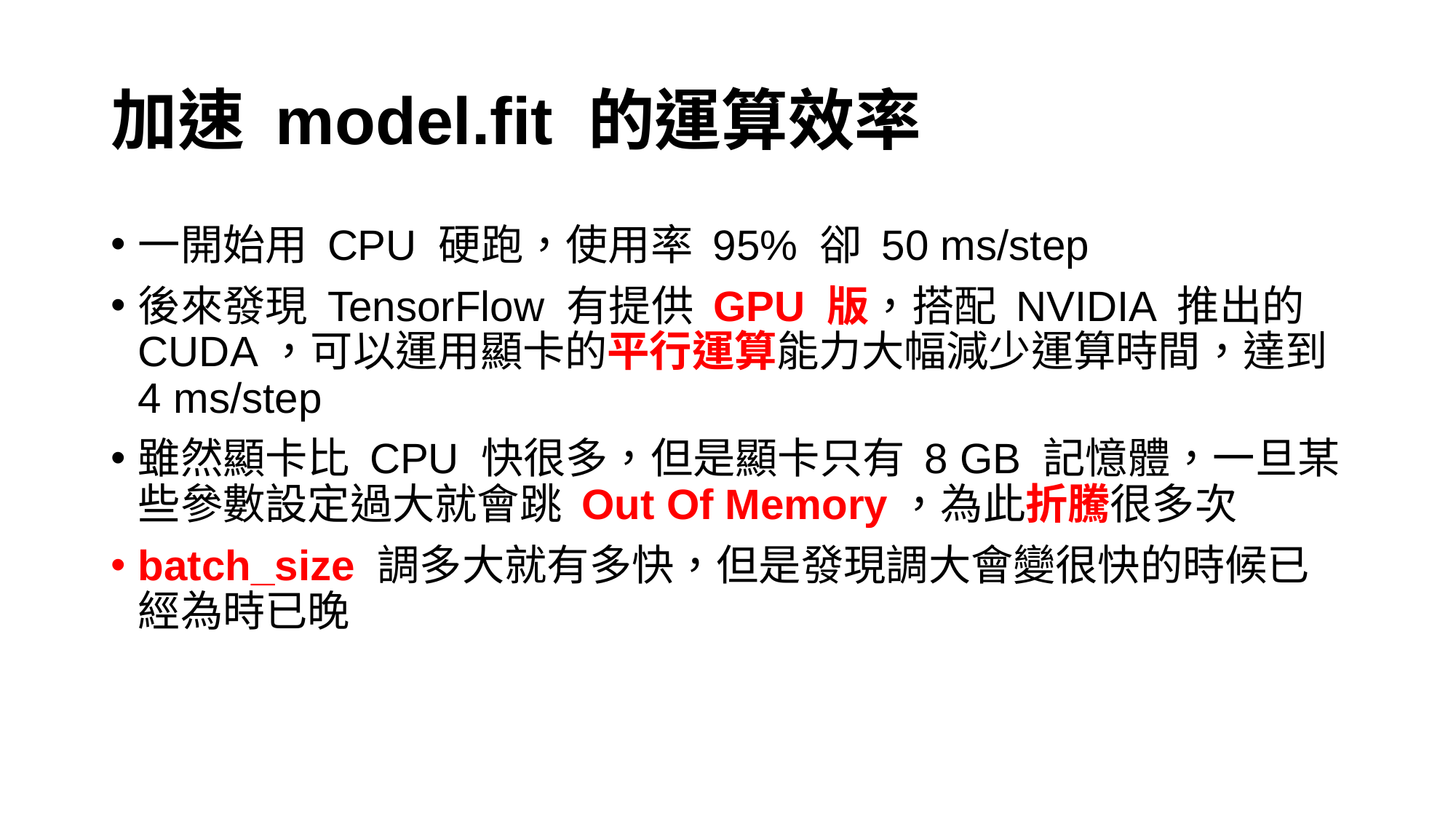

# 加速 model.fit 的運算效率
一開始用 CPU 硬跑，使用率 95% 卻 50 ms/step
後來發現 TensorFlow 有提供 GPU 版，搭配 NVIDIA 推出的 CUDA，可以運用顯卡的平行運算能力大幅減少運算時間，達到 4 ms/step
雖然顯卡比 CPU 快很多，但是顯卡只有 8 GB 記憶體，一旦某些參數設定過大就會跳 Out Of Memory，為此折騰很多次
batch_size 調多大就有多快，但是發現調大會變很快的時候已經為時已晚